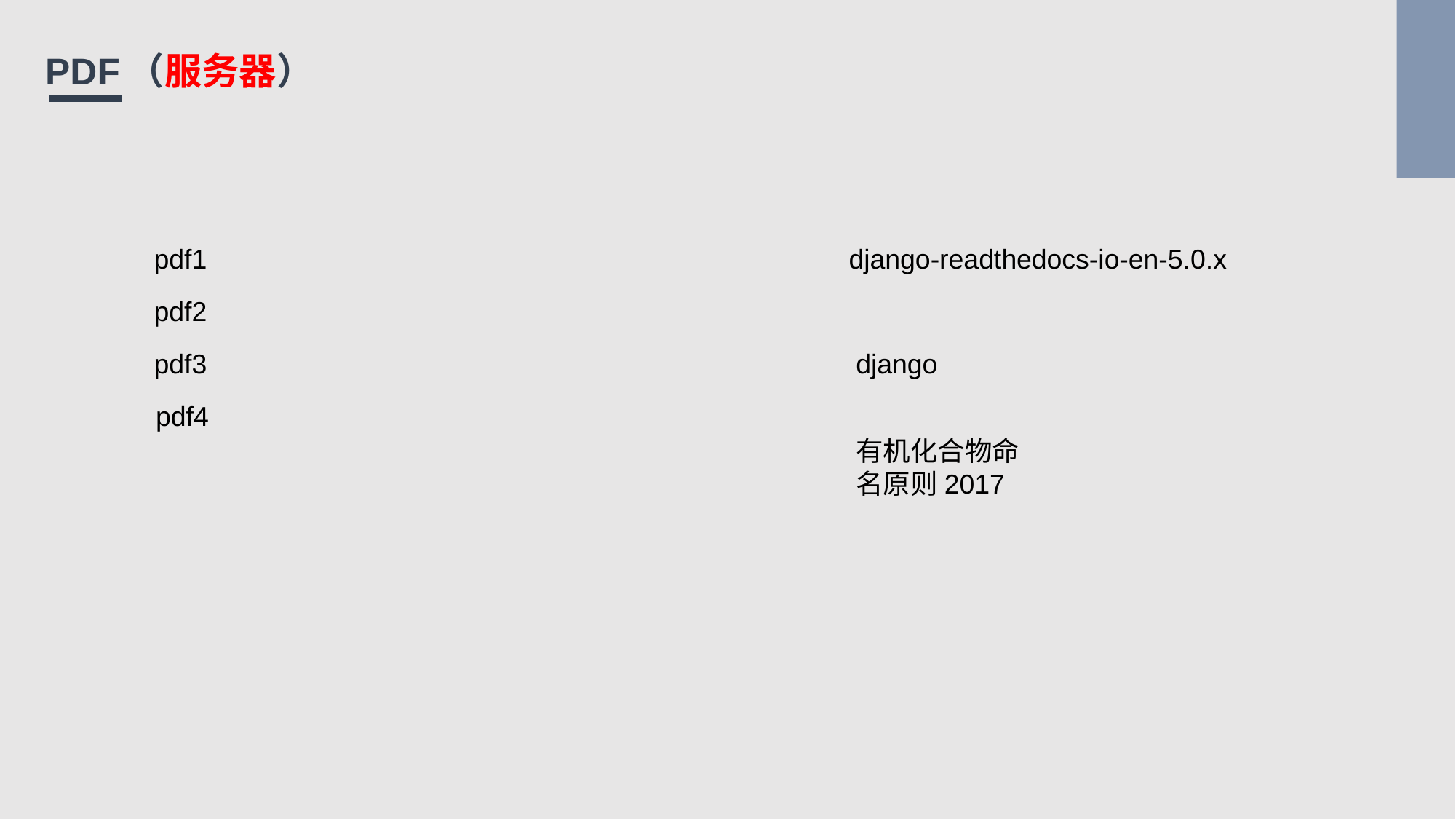

# PDF（服务器）
django-readthedocs-io-en-5.0.x
pdf1
pdf2
pdf3
django
pdf4
有机化合物命名原则2017